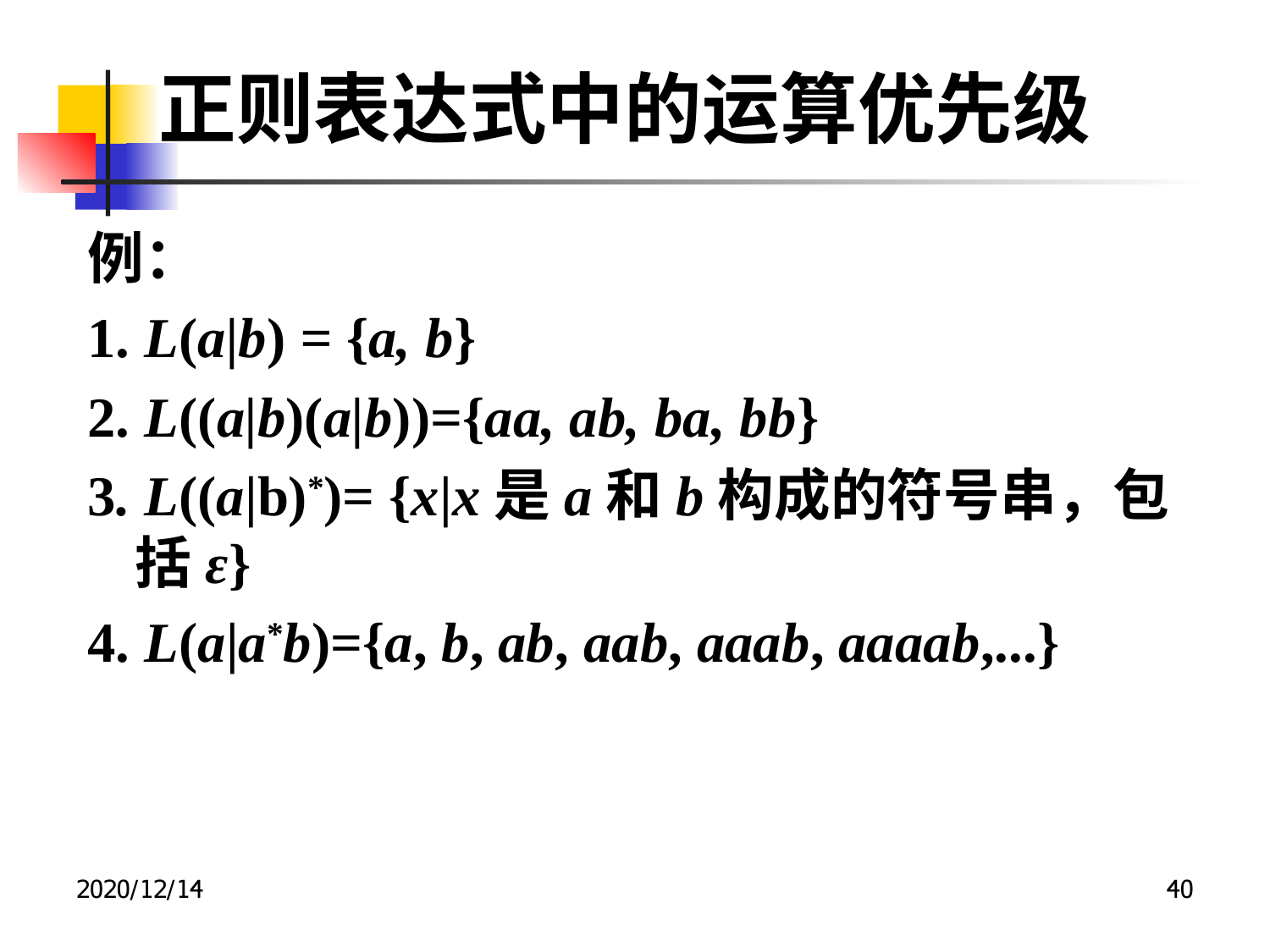

正则表达式中的运算优先级
例：
1. L(a|b) = {a, b}
2. L((a|b)(a|b))={aa, ab, ba, bb}
3. L((a|b)*)= {x|x是a和b构成的符号串，包括ε}
4. L(a|a*b)={a, b, ab, aab, aaab, aaaab,...}
2020/12/14
40